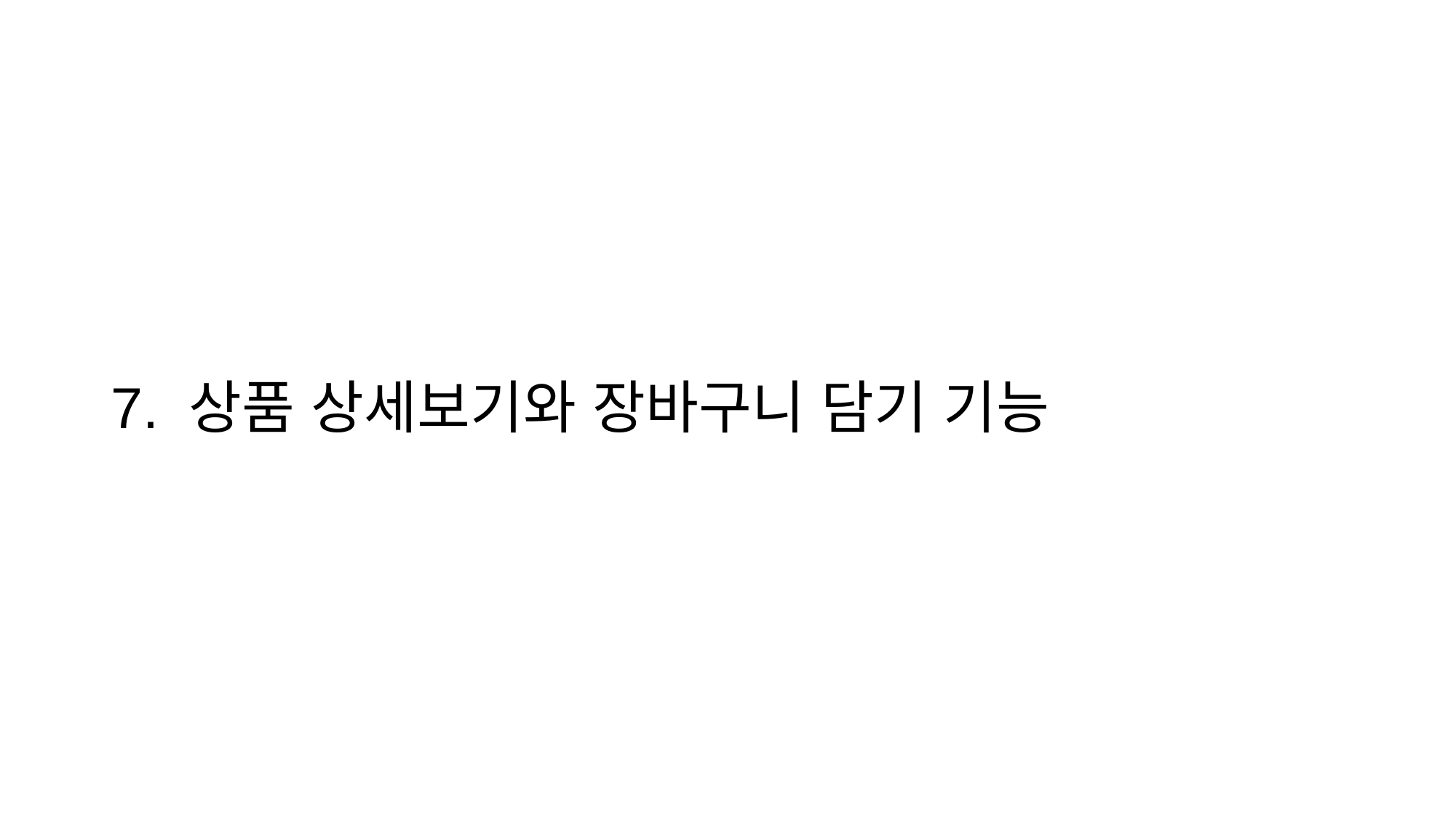

# 7. 상품 상세보기와 장바구니 담기 기능